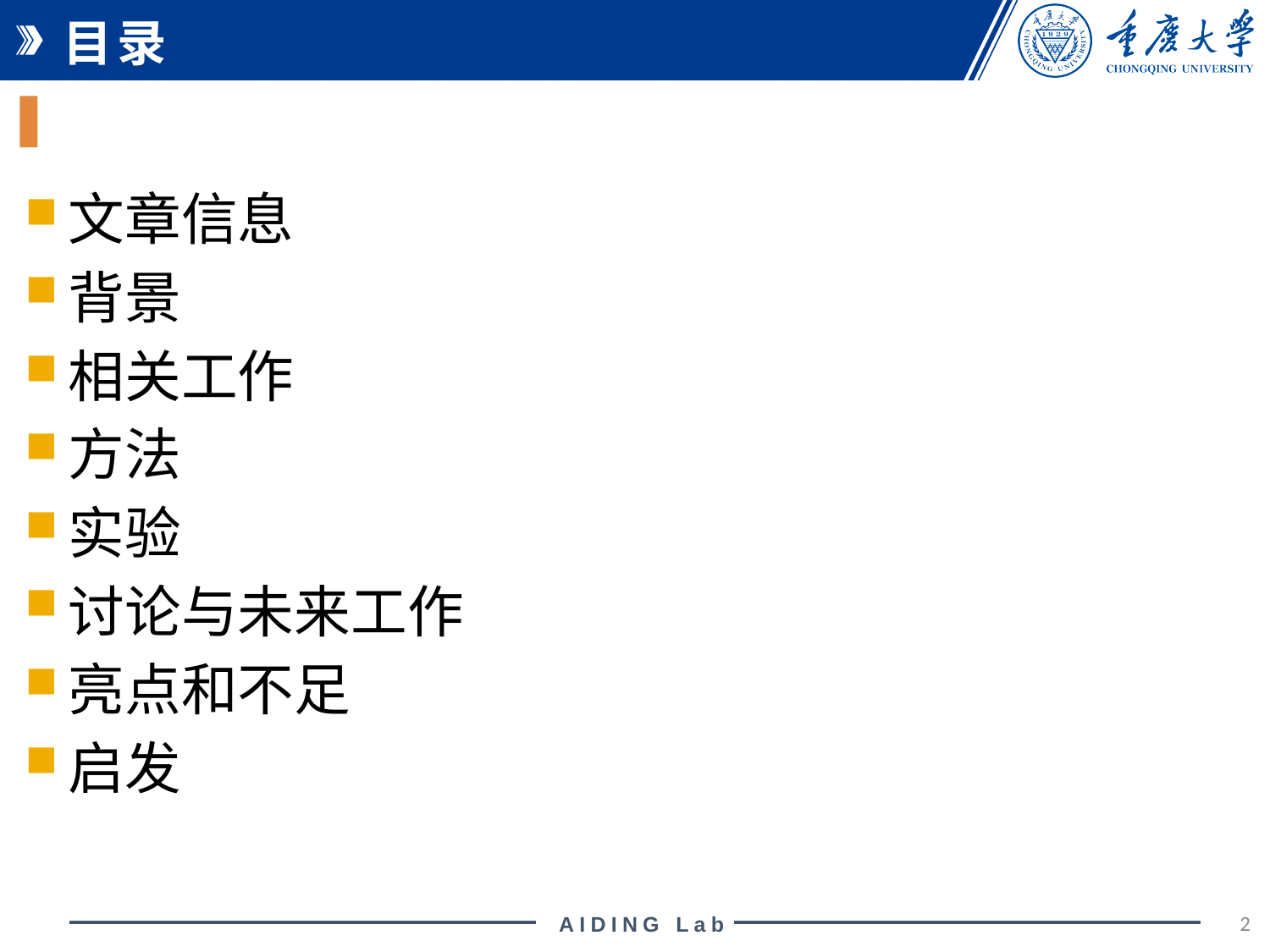

目录
文章信息
背景
相关工作
方法
实验
讨论与未来工作
亮点和不足
启发
2